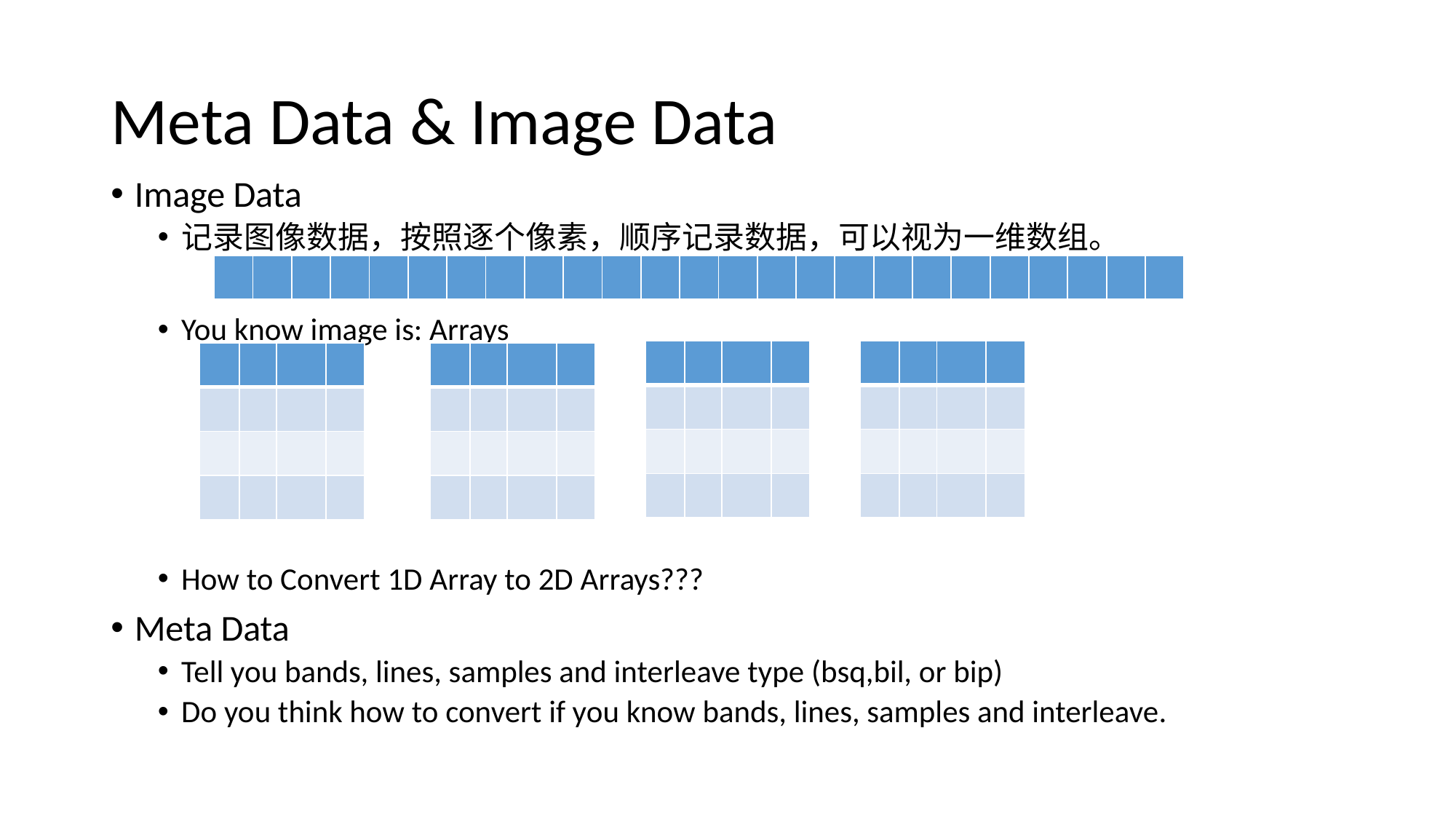

# Meta Data & Image Data
Image Data
记录图像数据，按照逐个像素，顺序记录数据，可以视为一维数组。

You know image is: Arrays

How to Convert 1D Array to 2D Arrays???
Meta Data
Tell you bands, lines, samples and interleave type (bsq,bil, or bip)
Do you think how to convert if you know bands, lines, samples and interleave.

|  |  |  |  |  |  |  |  |  |  |  |  |  |  |  |  |  |  |  |  |  |  |  |  |  |
| --- | --- | --- | --- | --- | --- | --- | --- | --- | --- | --- | --- | --- | --- | --- | --- | --- | --- | --- | --- | --- | --- | --- | --- | --- |
|  |  |  |  |
| --- | --- | --- | --- |
|  |  |  |  |
|  |  |  |  |
|  |  |  |  |
|  |  |  |  |
| --- | --- | --- | --- |
|  |  |  |  |
|  |  |  |  |
|  |  |  |  |
|  |  |  |  |
| --- | --- | --- | --- |
|  |  |  |  |
|  |  |  |  |
|  |  |  |  |
|  |  |  |  |
| --- | --- | --- | --- |
|  |  |  |  |
|  |  |  |  |
|  |  |  |  |